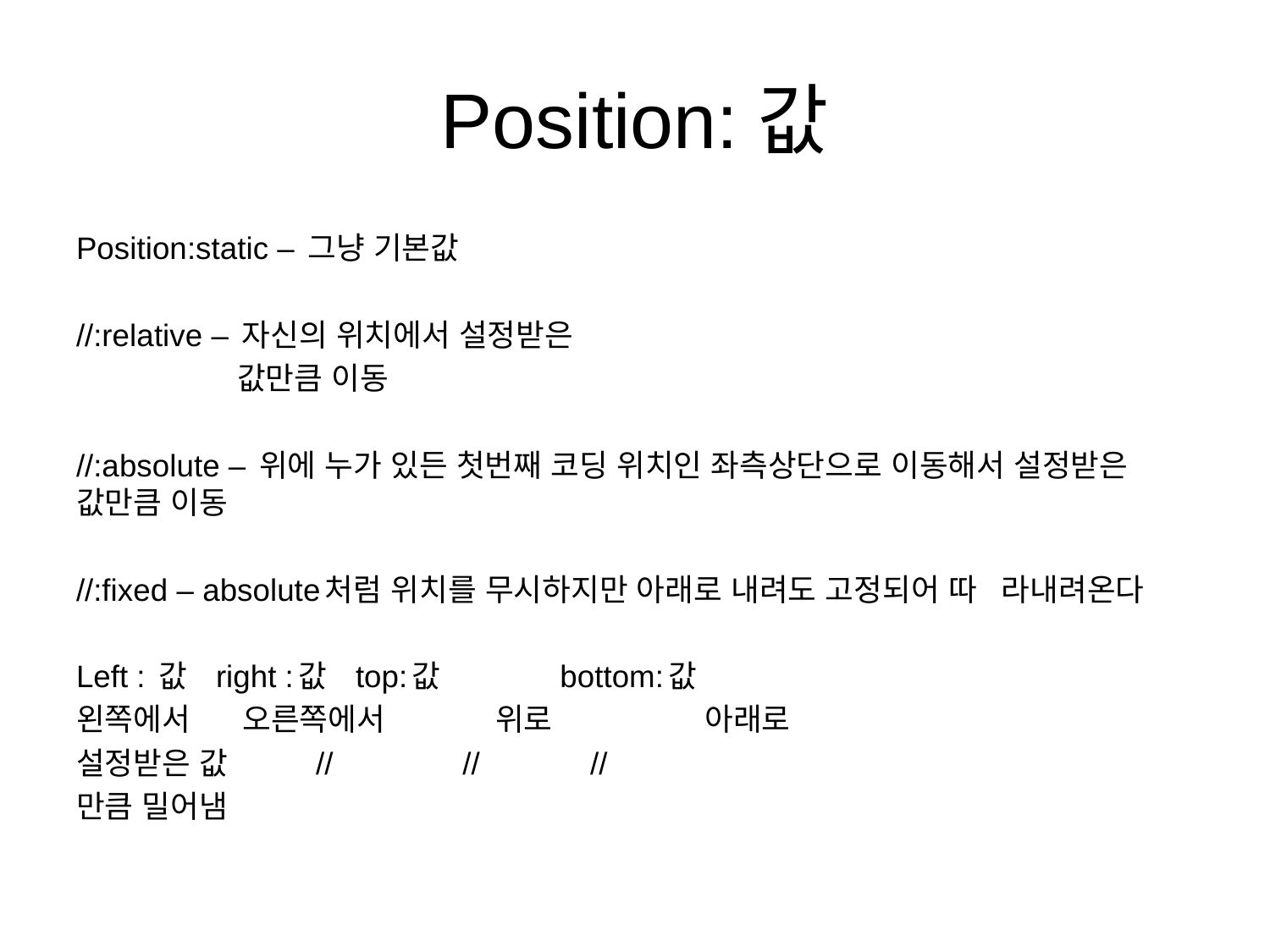

# Position:값
Position:static – 그냥 기본값

//:relative – 자신의 위치에서 설정받은
		  값만큼 이동

//:absolute – 위에 누가 있든 첫번째 코딩 위치인 좌측상단으로 이동해서 설정받은 값만큼 이동

//:fixed – absolute처럼 위치를 무시하지만 아래로 내려도 고정되어 따	  라내려온다

Left : 값	right :값 	top:값 	       bottom:값
왼쪽에서      오른쪽에서        	위로   		아래로
설정받은 값	   //               // 	           //
만큼 밀어냄